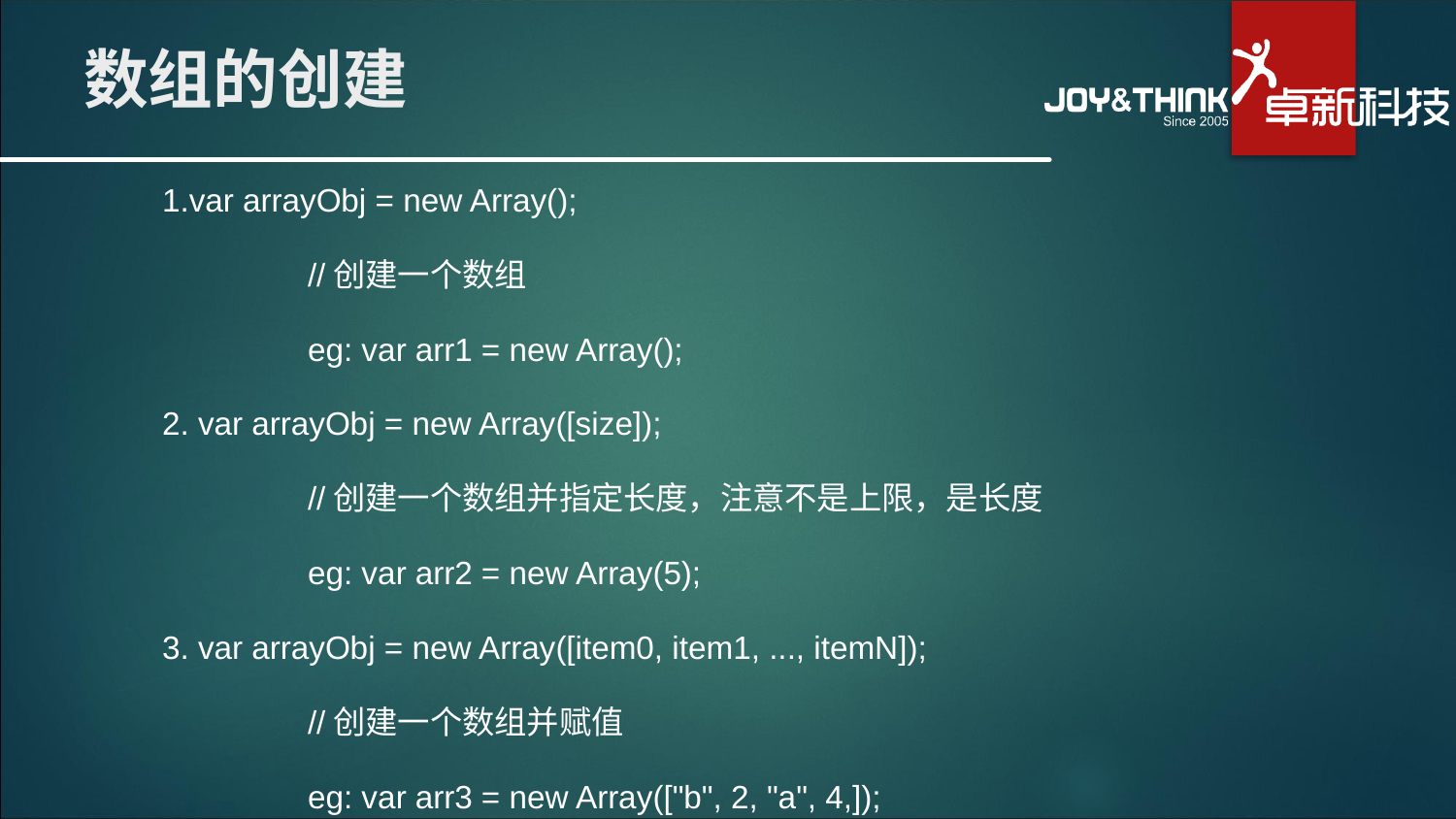

# 数组的创建
1.var arrayObj = new Array();
	//创建一个数组
	eg: var arr1 = new Array();
2. var arrayObj = new Array([size]);
	//创建一个数组并指定长度，注意不是上限，是长度
	eg: var arr2 = new Array(5);
3. var arrayObj = new Array([item0, item1, ..., itemN]);
	//创建一个数组并赋值
	eg: var arr3 = new Array(["b", 2, "a", 4,]);